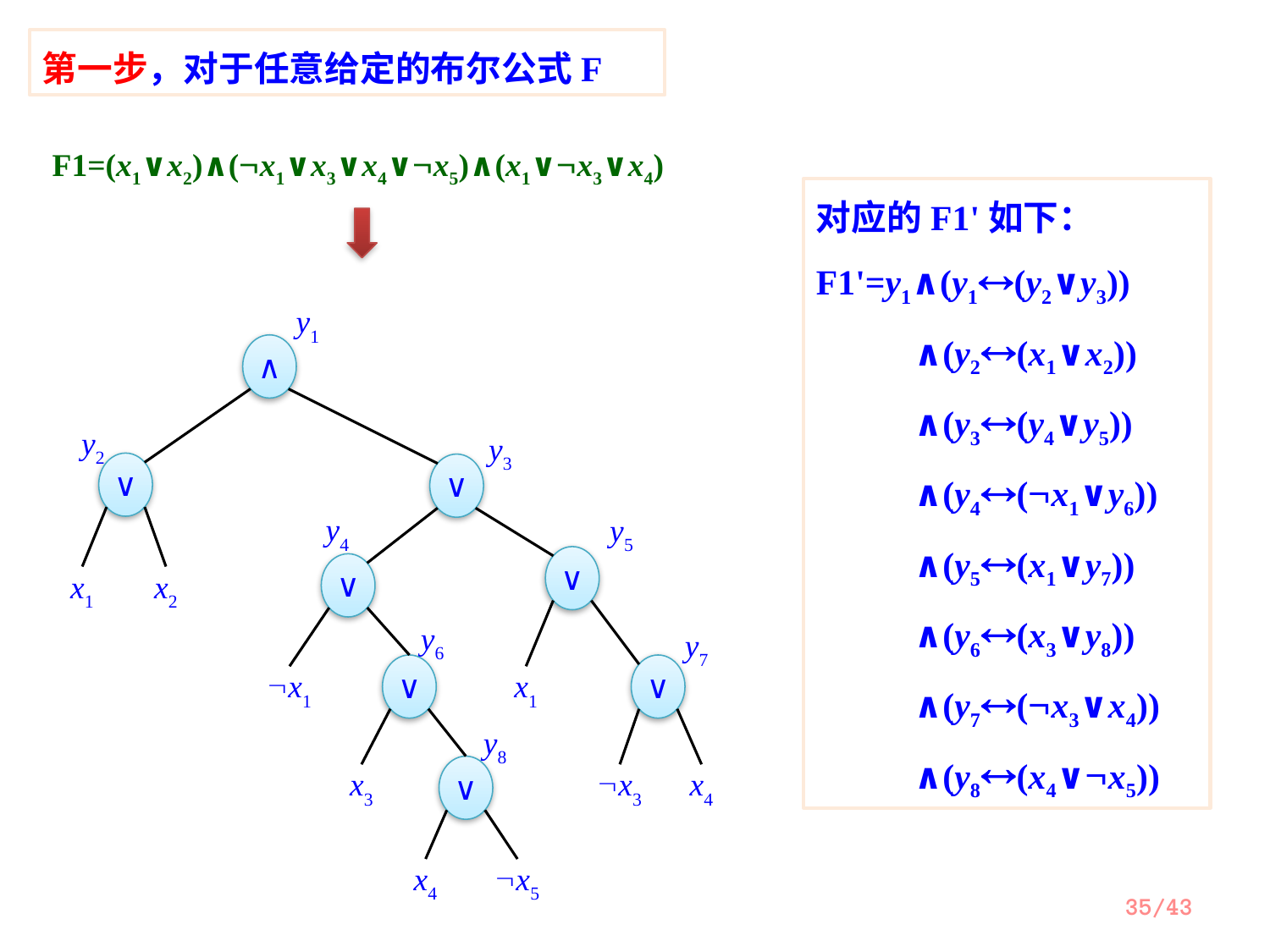

第一步，对于任意给定的布尔公式F
F1=(x1∨x2)∧(¬x1∨x3∨x4∨¬x5)∧(x1∨¬x3∨x4)
对应的F1'如下：
F1'=y1∧(y1↔(y2∨y3))
           ∧(y2↔(x1∨x2))
           ∧(y3↔(y4∨y5))
           ∧(y4↔(¬x1∨y6))
           ∧(y5↔(x1∨y7))
           ∧(y6↔(x3∨y8))
           ∧(y7↔(¬x3∨x4))
           ∧(y8↔(x4∨¬x5))

y1
∧

y2
y3
∨
∨

y4
y5
∨
∨
x1
x2

y6
y7
∨
∨
¬x1
x1

y8
∨
x3
¬x3
x4

x4
¬x5
35/43